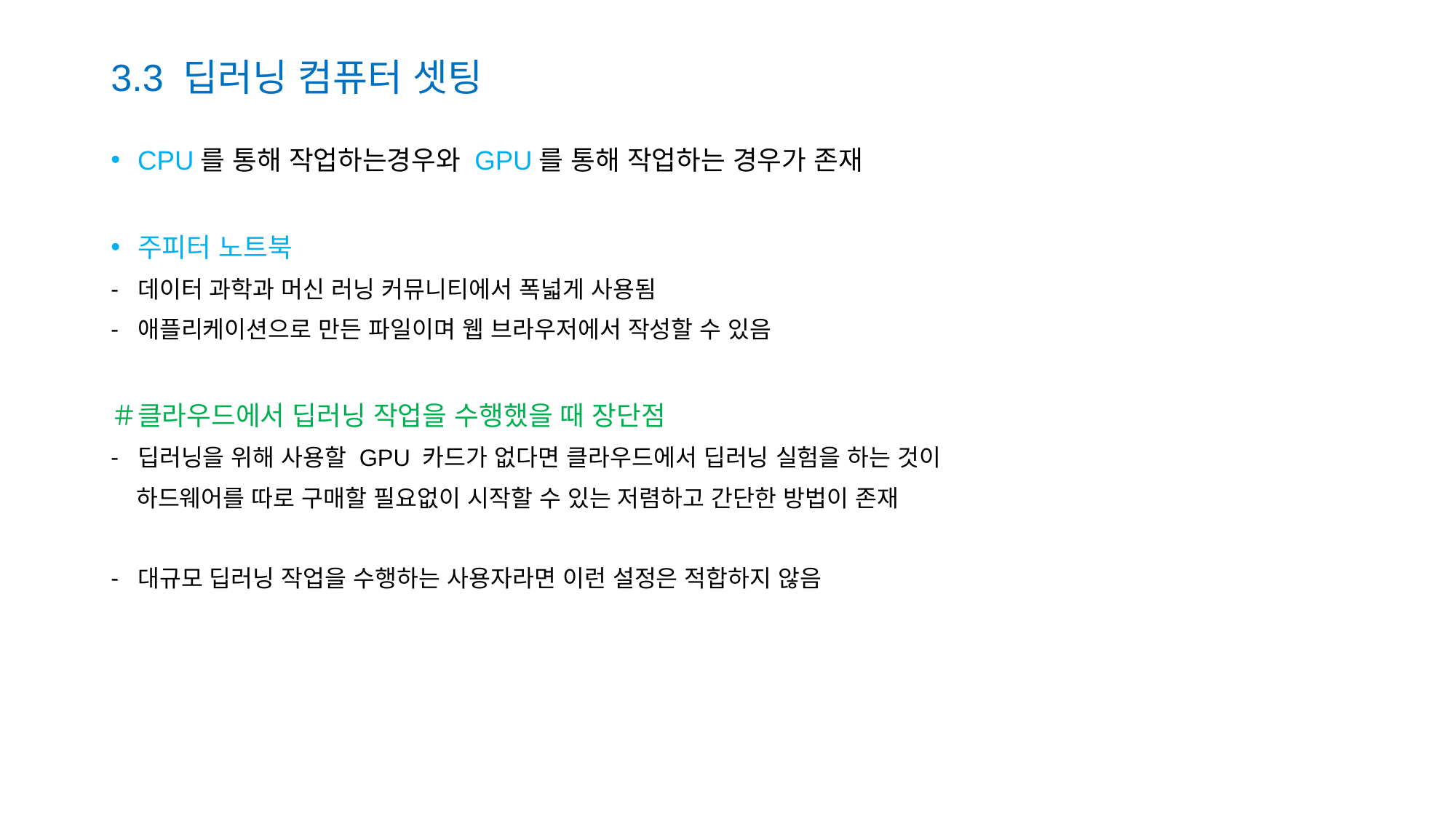

# 3.3 딥러닝 컴퓨터 셋팅
CPU를 통해 작업하는경우와 GPU를 통해 작업하는 경우가 존재

주피터 노트북
데이터 과학과 머신 러닝 커뮤니티에서 폭넓게 사용됨
애플리케이션으로 만든 파일이며 웹 브라우저에서 작성할 수 있음

＃클라우드에서 딥러닝 작업을 수행했을 때 장단점
딥러닝을 위해 사용할 GPU 카드가 없다면 클라우드에서 딥러닝 실험을 하는 것이
   하드웨어를 따로 구매할 필요없이 시작할 수 있는 저렴하고 간단한 방법이 존재

대규모 딥러닝 작업을 수행하는 사용자라면 이런 설정은 적합하지 않음